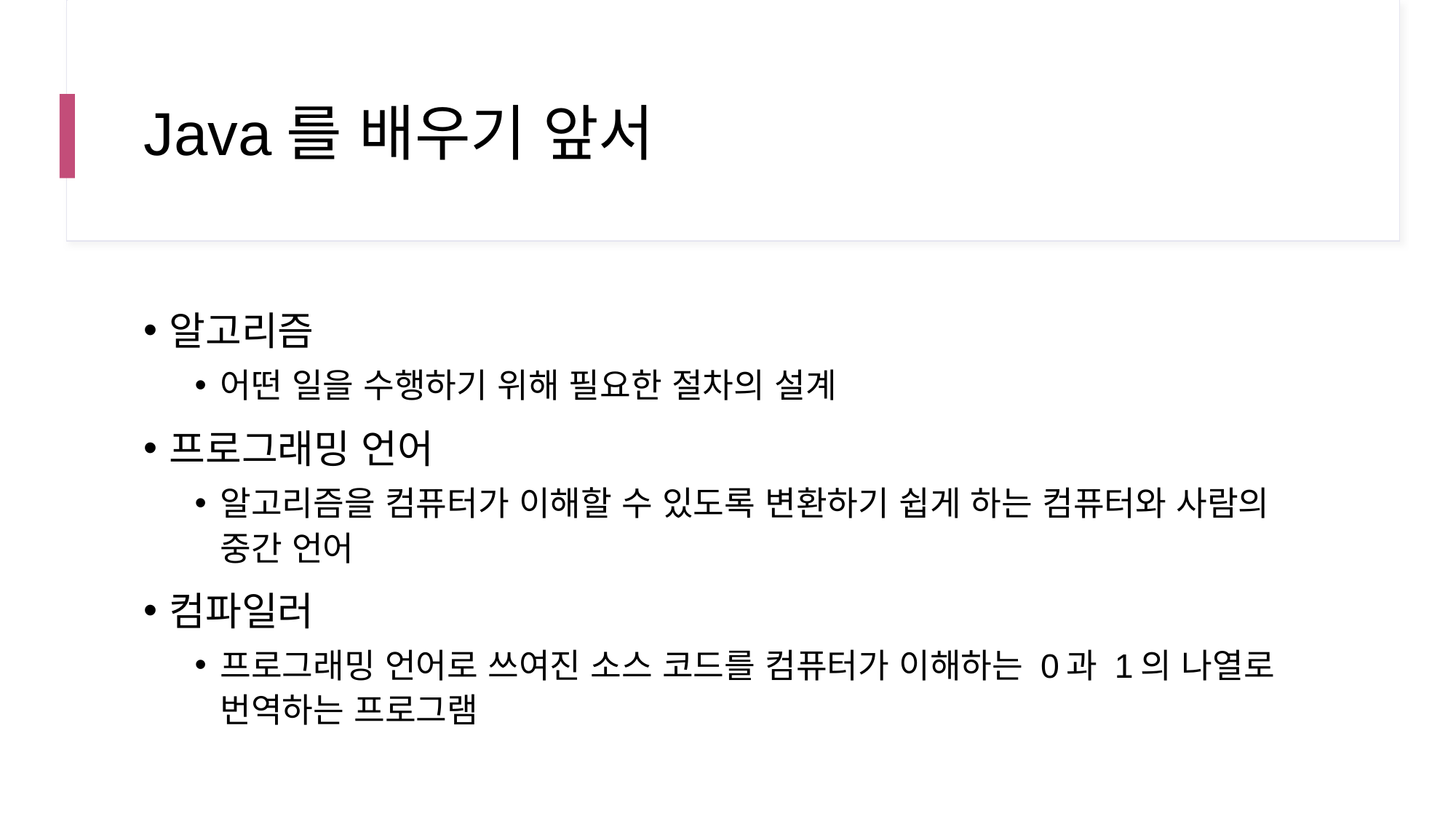

# Java를 배우기 앞서
알고리즘
어떤 일을 수행하기 위해 필요한 절차의 설계
프로그래밍 언어
알고리즘을 컴퓨터가 이해할 수 있도록 변환하기 쉽게 하는 컴퓨터와 사람의 중간 언어
컴파일러
프로그래밍 언어로 쓰여진 소스 코드를 컴퓨터가 이해하는 0과 1의 나열로 번역하는 프로그램